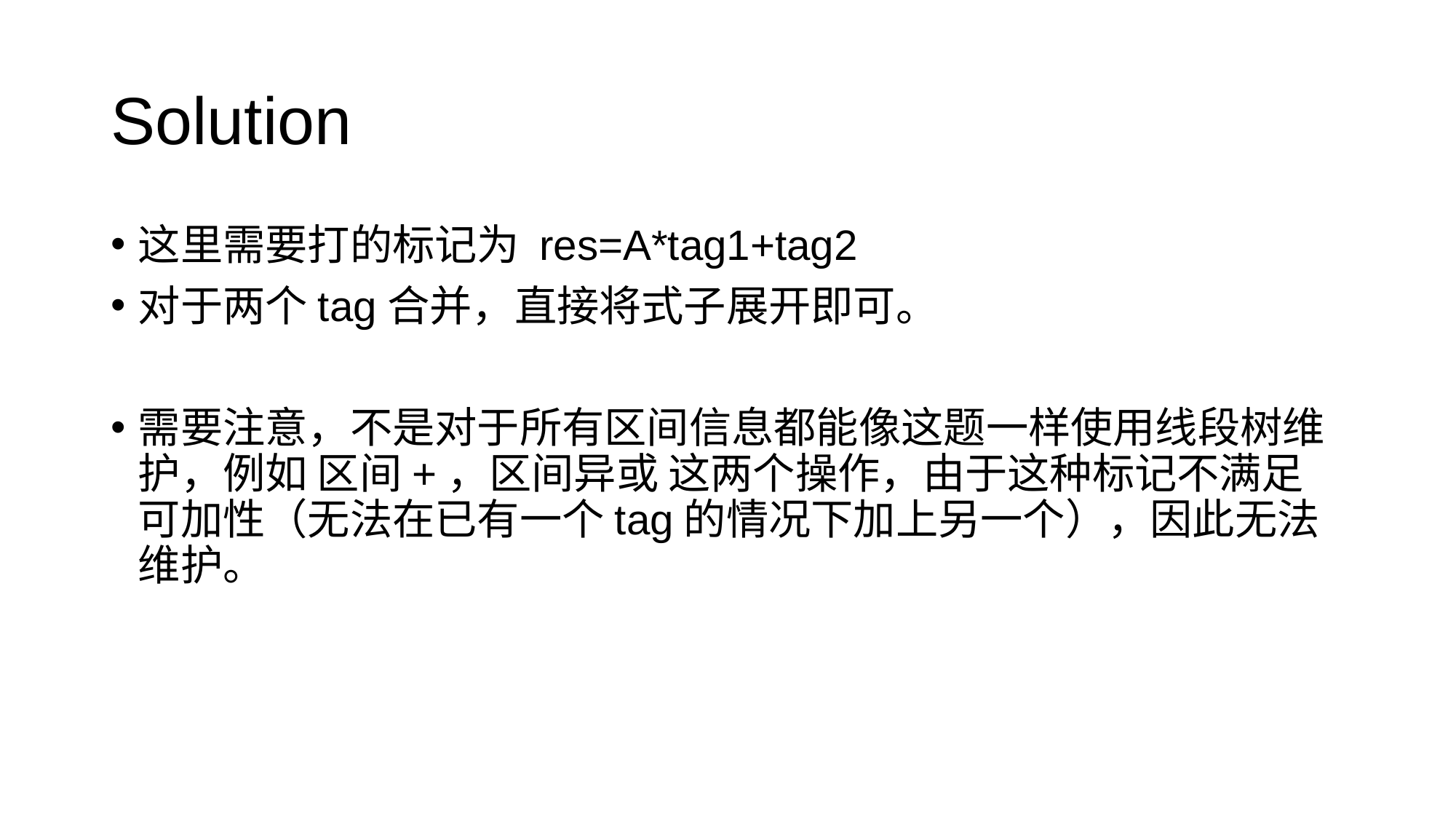

# Solution
这里需要打的标记为 res=A*tag1+tag2
对于两个tag合并，直接将式子展开即可。

需要注意，不是对于所有区间信息都能像这题一样使用线段树维护，例如 区间+，区间异或 这两个操作，由于这种标记不满足可加性（无法在已有一个tag的情况下加上另一个），因此无法维护。